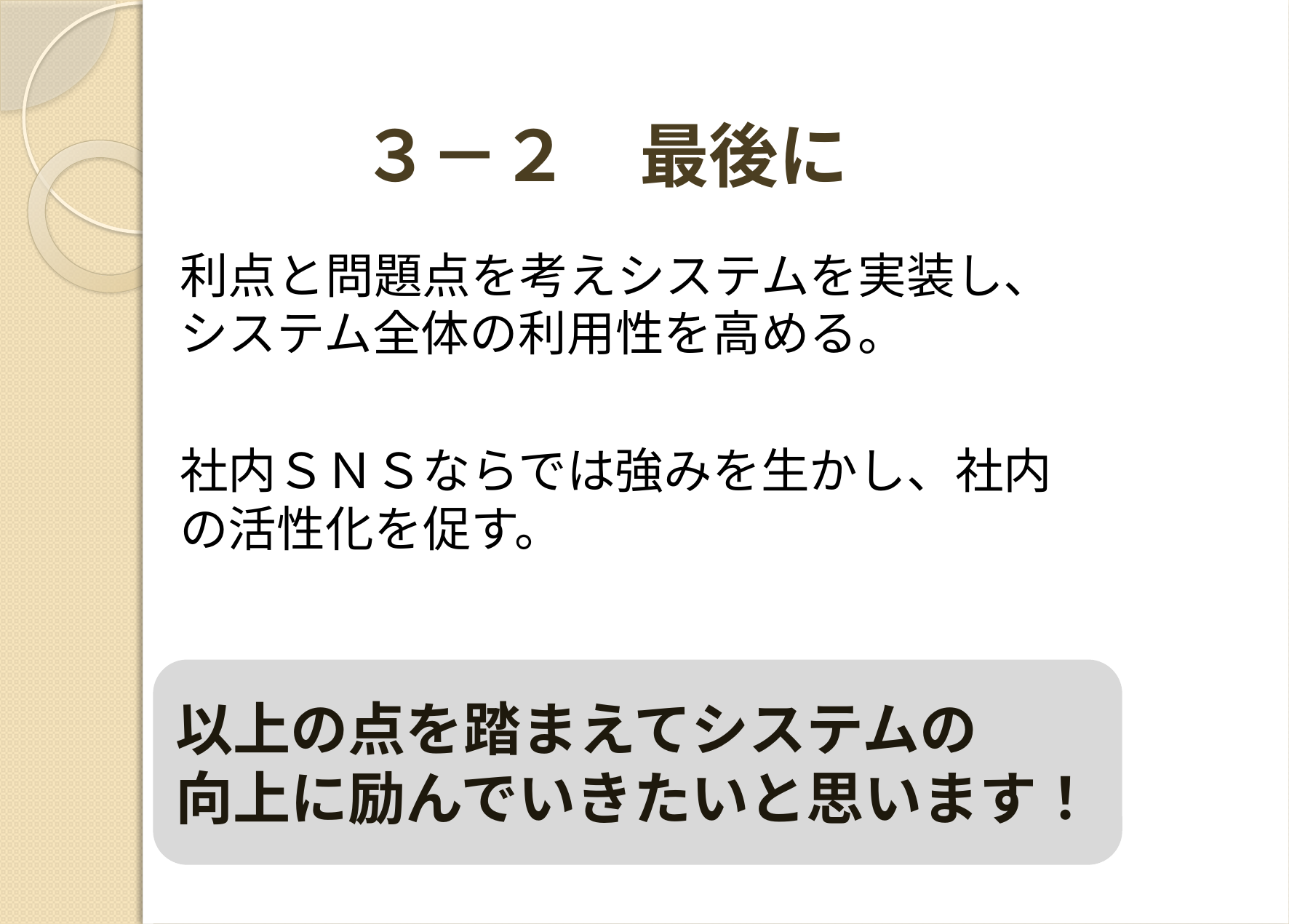

３－２　最後に
利点と問題点を考えシステムを実装し、システム全体の利用性を高める。

社内ＳＮＳならでは強みを生かし、社内の活性化を促す。

以上の点を踏まえてシステムの
向上に励んでいきたいと思います！